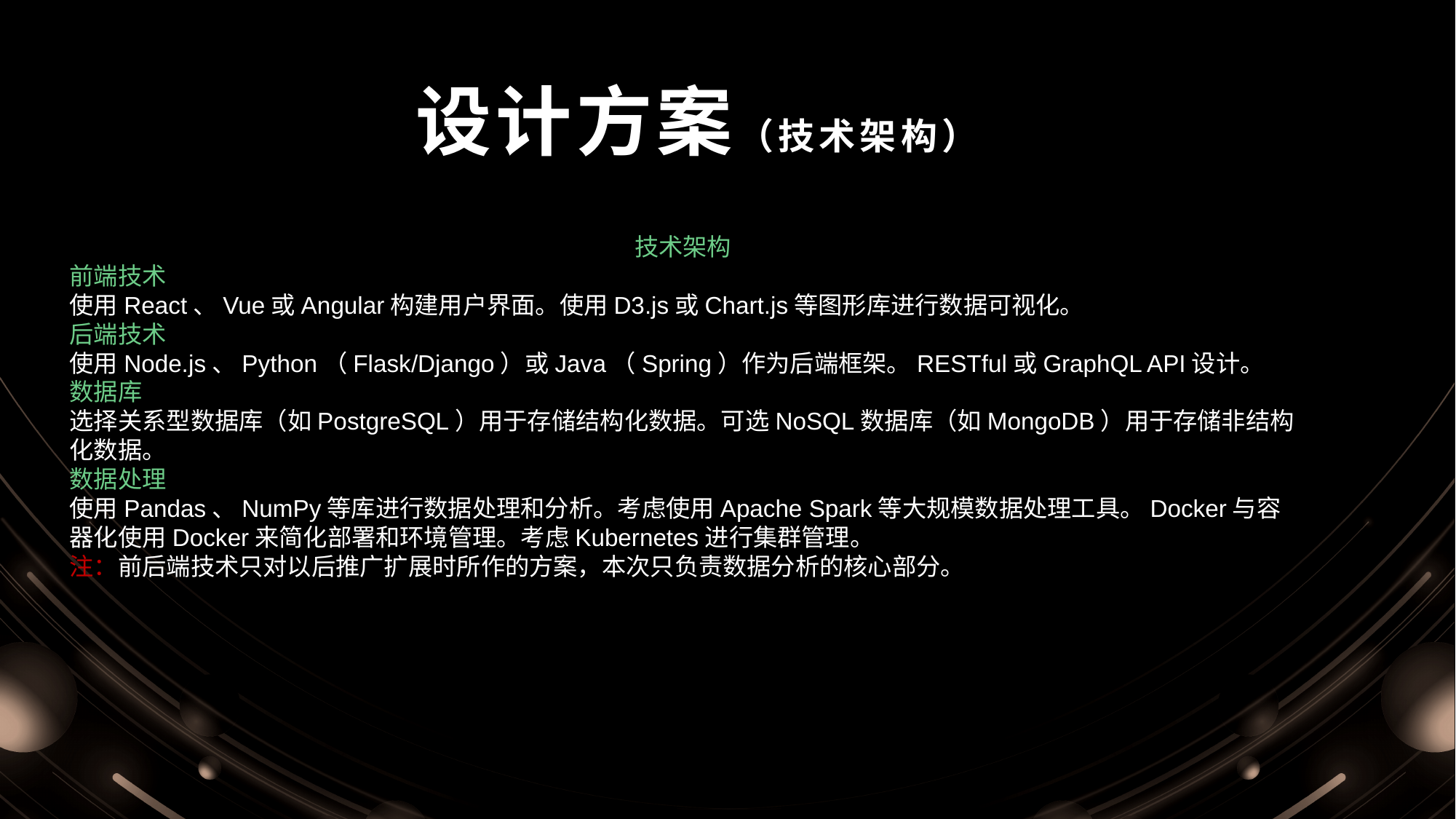

设计方案（技术架构）
技术架构
前端技术
使用React、Vue或Angular构建用户界面。使用D3.js或Chart.js等图形库进行数据可视化。
后端技术
使用Node.js、Python（Flask/Django）或Java（Spring）作为后端框架。RESTful或GraphQL API设计。
数据库
选择关系型数据库（如PostgreSQL）用于存储结构化数据。可选NoSQL数据库（如MongoDB）用于存储非结构化数据。
数据处理
使用Pandas、NumPy等库进行数据处理和分析。考虑使用Apache Spark等大规模数据处理工具。Docker与容器化使用Docker来简化部署和环境管理。考虑Kubernetes进行集群管理。
注：前后端技术只对以后推广扩展时所作的方案，本次只负责数据分析的核心部分。